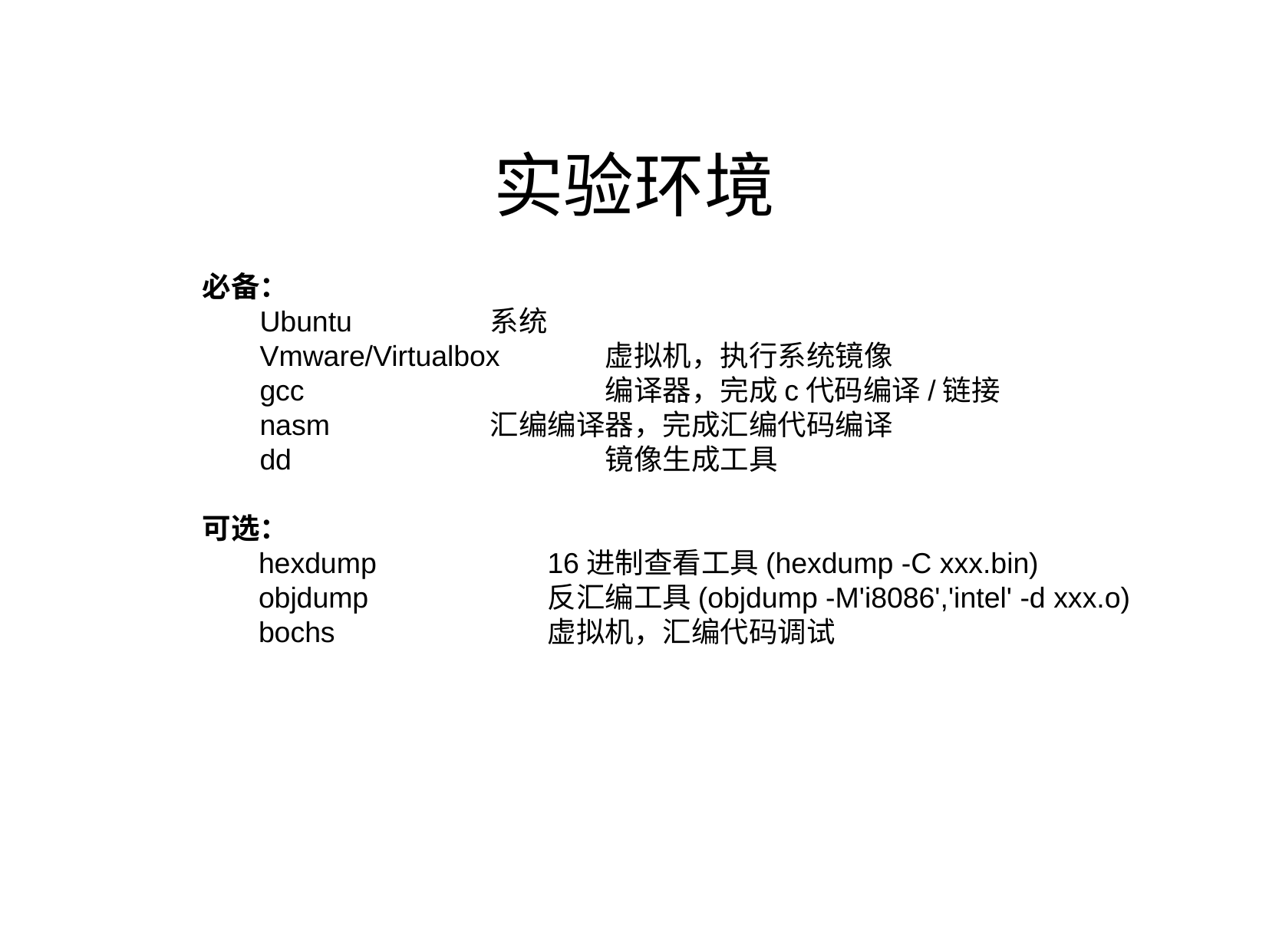

实验环境
必备：
Ubuntu		系统
Vmware/Virtualbox	虚拟机，执行系统镜像
gcc 			编译器，完成c代码编译/链接
nasm		汇编编译器，完成汇编代码编译
dd			镜像生成工具

可选：
       hexdump		16进制查看工具(hexdump -C xxx.bin)
       objdump		反汇编工具(objdump -M'i8086','intel' -d xxx.o)
       bochs		虚拟机，汇编代码调试